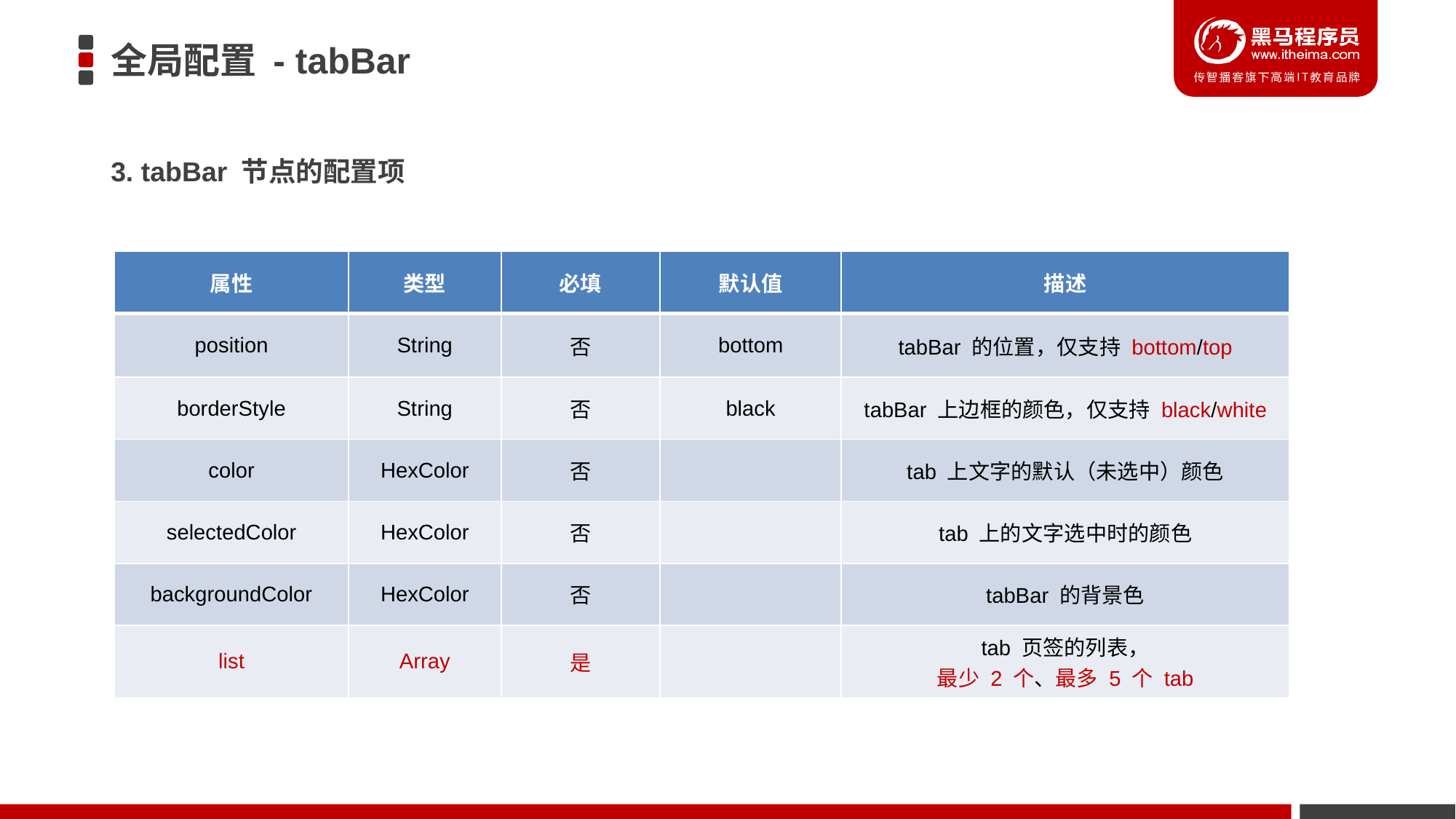

# 全局配置 - tabBar
3. tabBar 节点的配置项
| 属性 | 类型 | 必填 | 默认值 | 描述 |
| --- | --- | --- | --- | --- |
| position | String | 否 | bottom | tabBar 的位置，仅支持 bottom/top |
| borderStyle | String | 否 | black | tabBar 上边框的颜色，仅支持 black/white |
| color | HexColor | 否 |  | tab 上文字的默认（未选中）颜色 |
| selectedColor | HexColor | 否 |  | tab 上的文字选中时的颜色 |
| backgroundColor | HexColor | 否 |  | tabBar 的背景色 |
| list | Array | 是 |  | tab 页签的列表， 最少 2 个、最多 5 个 tab |